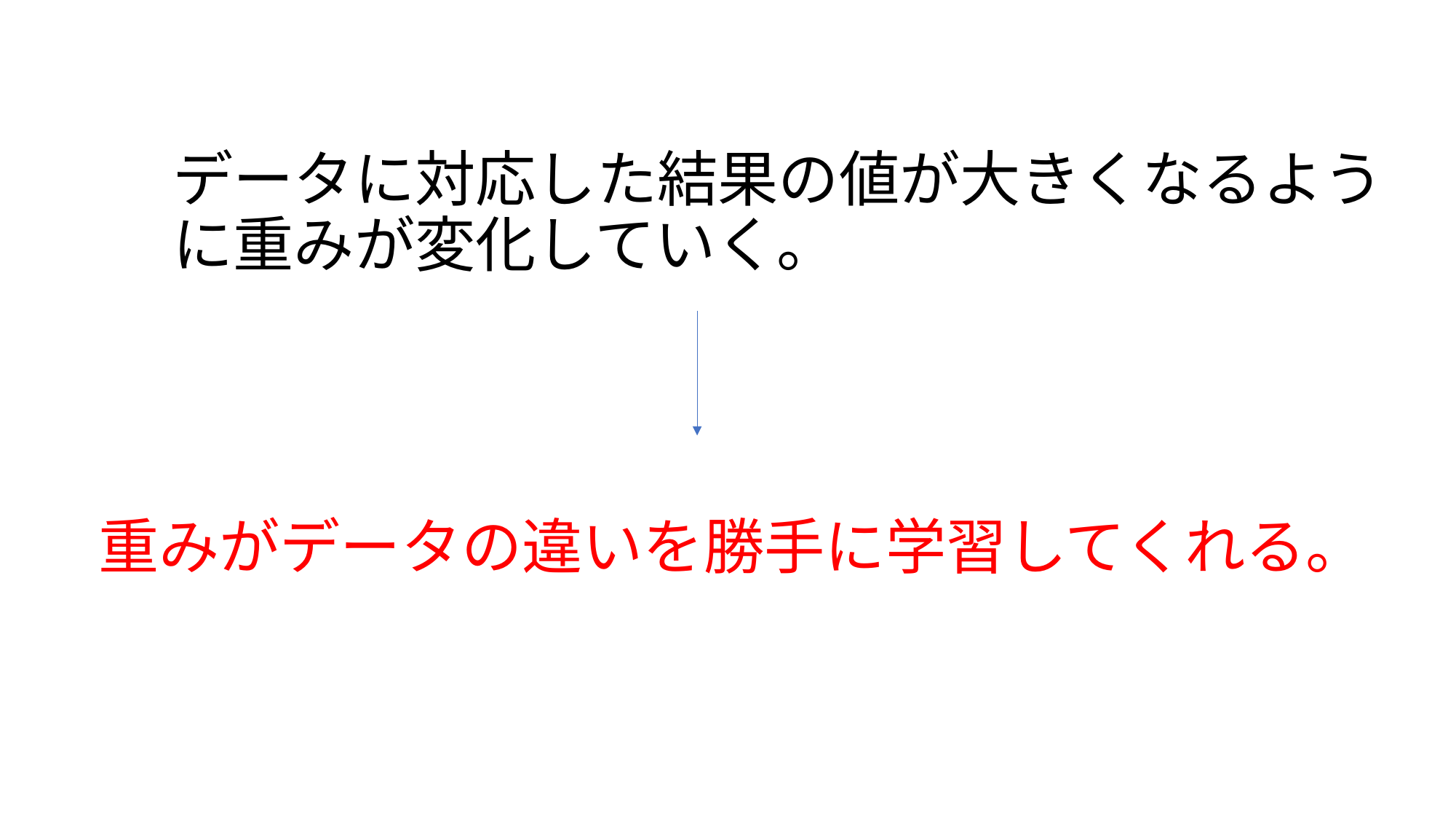

データに対応した結果の値が大きくなるように重みが変化していく。
重みがデータの違いを勝手に学習してくれる。